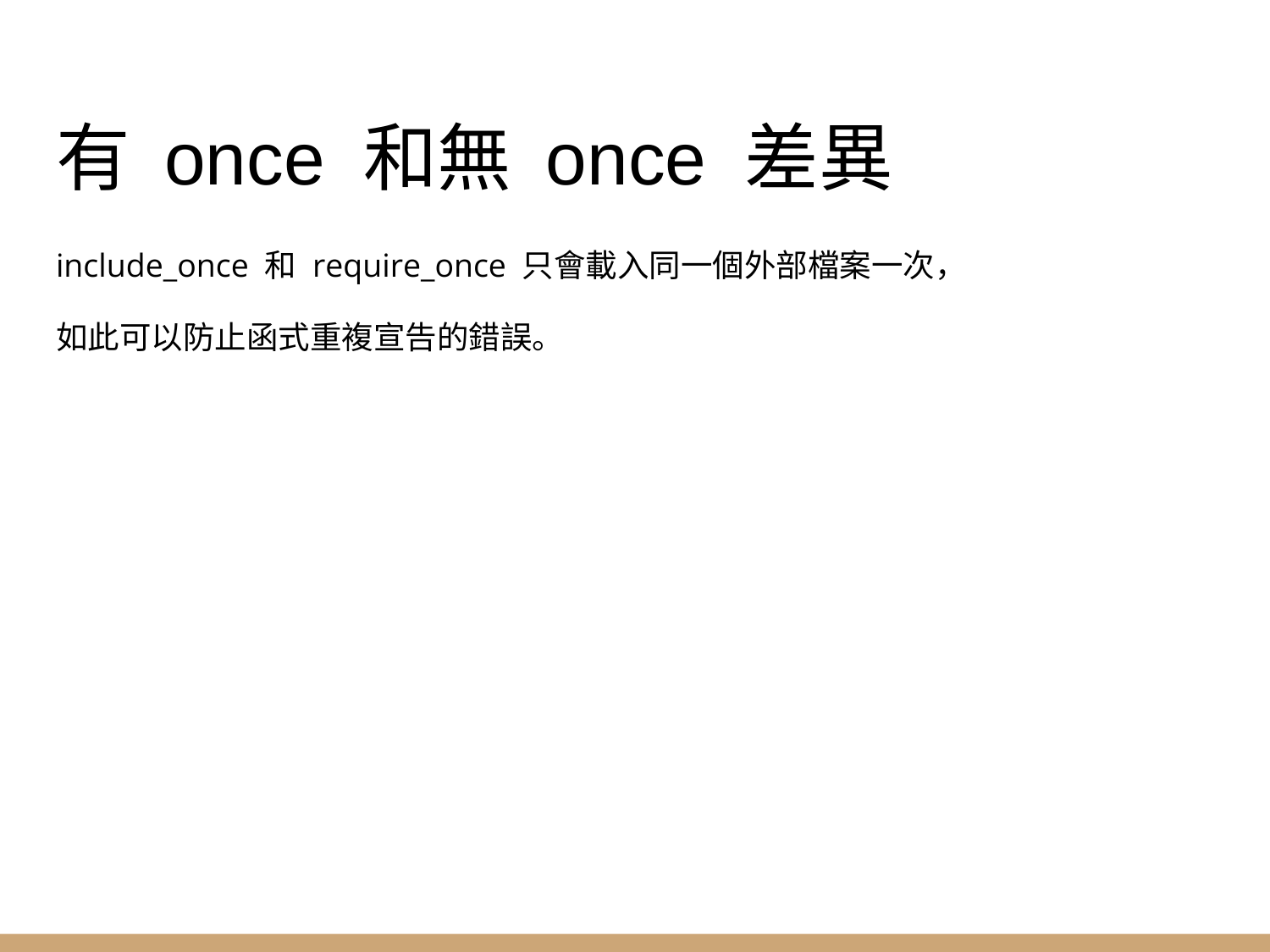

# 有 once 和無 once 差異
include_once 和 require_once 只會載入同一個外部檔案一次，
如此可以防止函式重複宣告的錯誤。